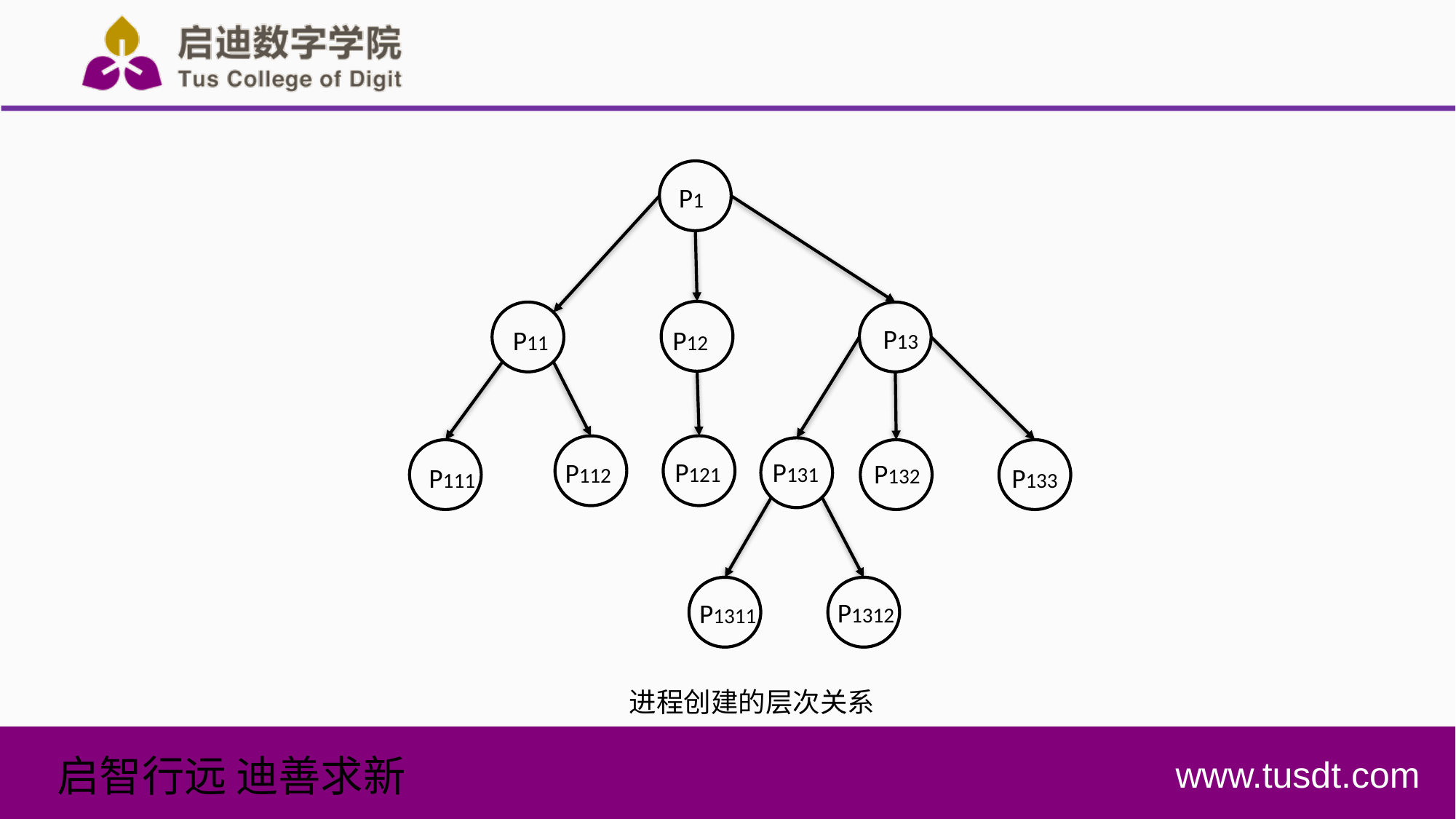

P1

P13
P11
P12

P121
P131
P112
P132
P111
P133

P1312
P1311
进程创建的层次关系